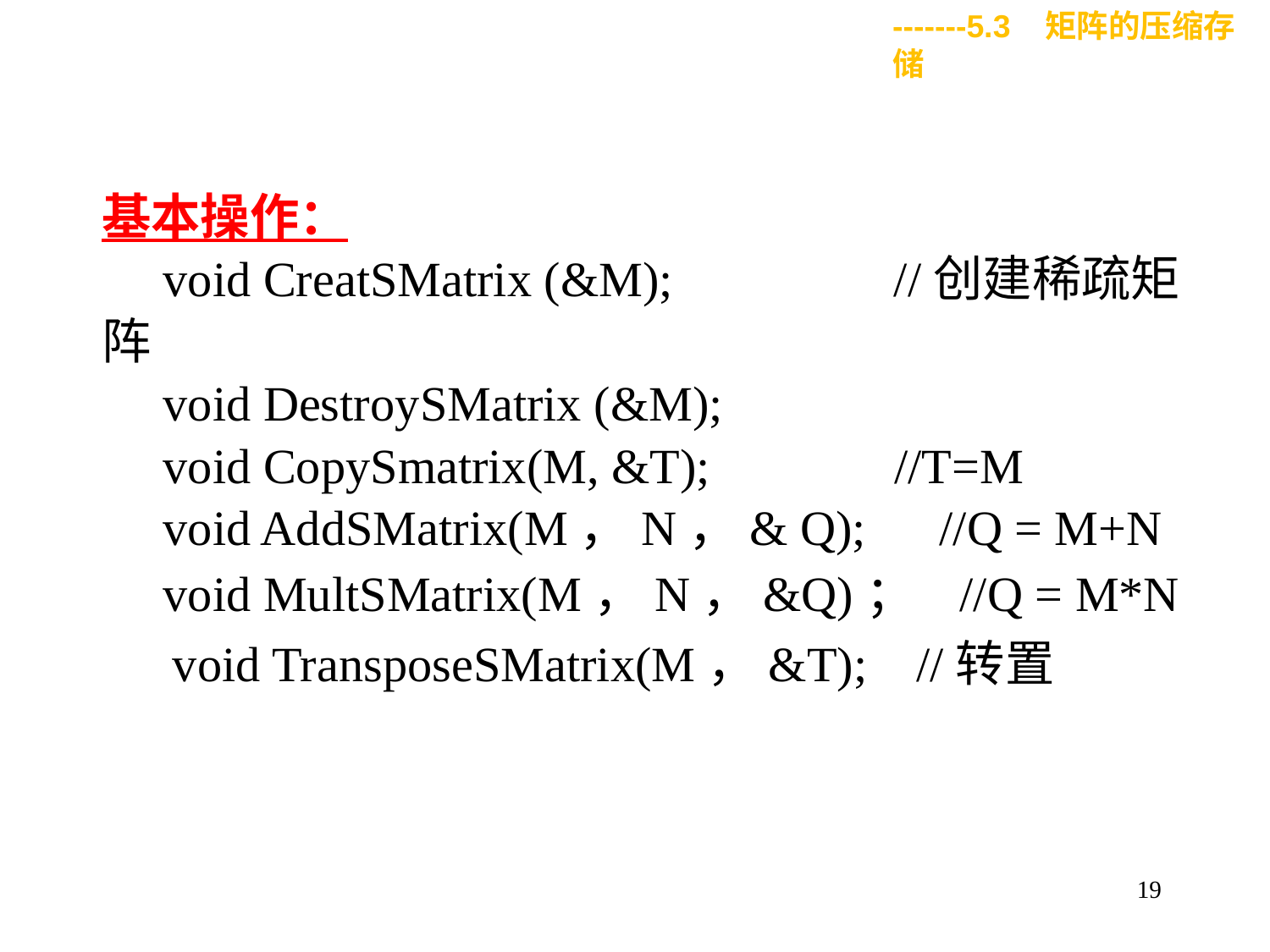

-------5.3   矩阵的压缩存储
基本操作：
     void CreatSMatrix (&M);                  //创建稀疏矩阵
     void DestroySMatrix (&M);
     void CopySmatrix(M, &T);               //T=M
     void AddSMatrix(M，N，& Q);      //Q = M+N
     void MultSMatrix(M，N，&Q)；   //Q = M*N
     void TransposeSMatrix(M，&T);    //转置
19